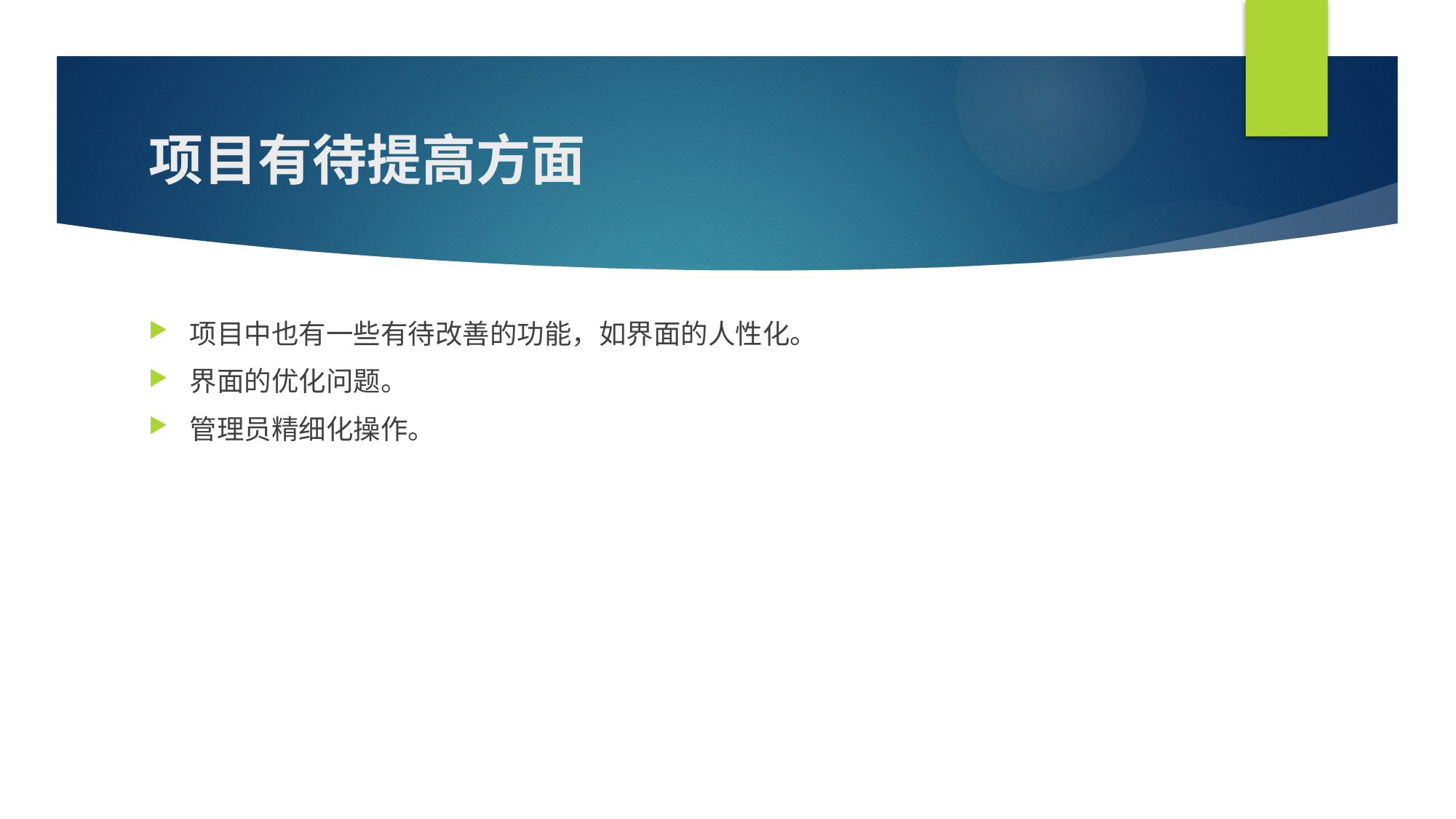

# 项目有待提高方面
项目中也有一些有待改善的功能，如界面的人性化。
界面的优化问题。
管理员精细化操作。